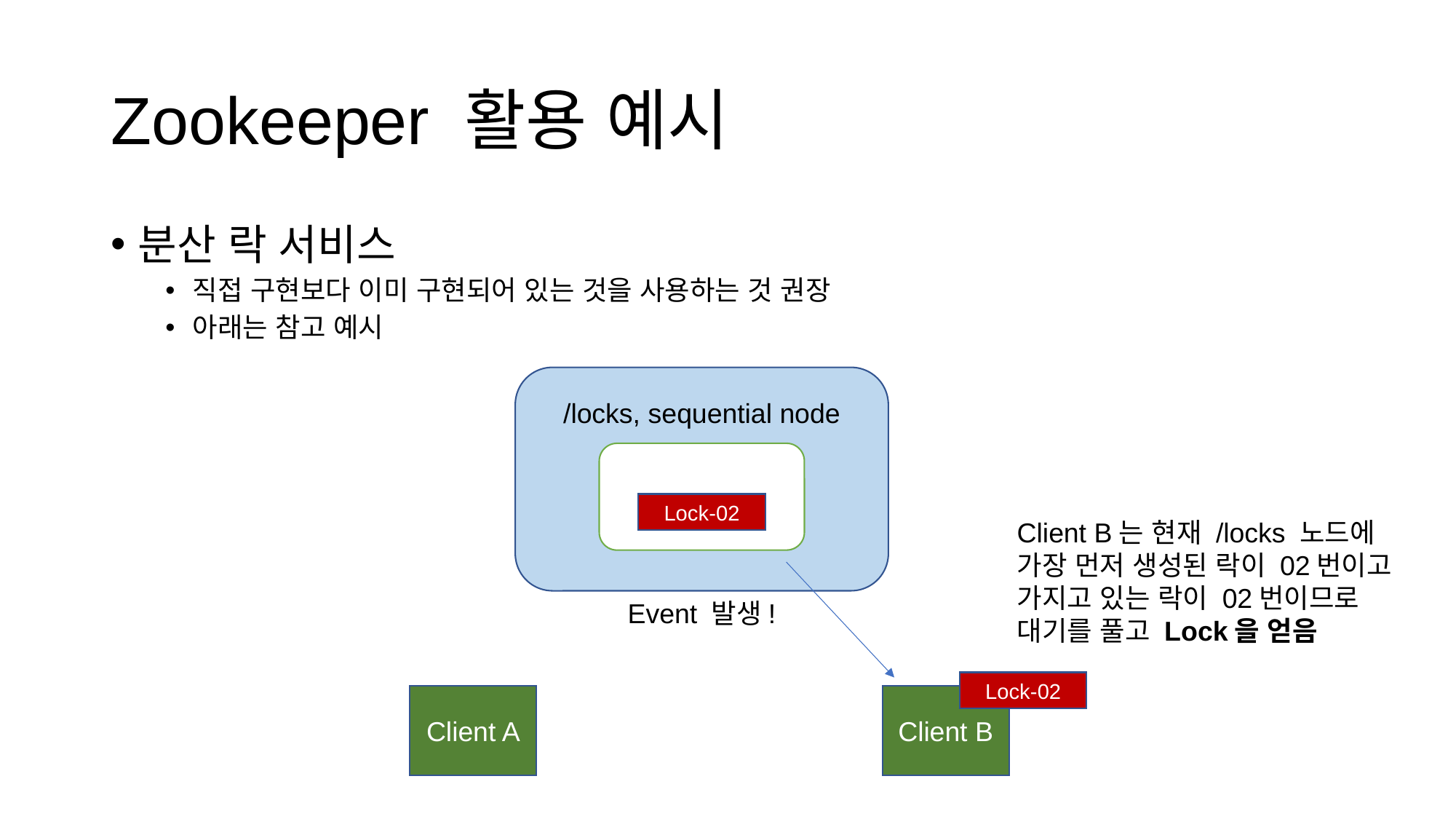

# Zookeeper 활용 예시
분산 락 서비스
직접 구현보다 이미 구현되어 있는 것을 사용하는 것 권장
아래는 참고 예시

/locks, sequential node

Lock-02
Client B는 현재 /locks 노드에
가장 먼저 생성된 락이 02번이고
가지고 있는 락이 02번이므로
대기를 풀고 Lock을 얻음
Event 발생!
Lock-02
Client A
Client B